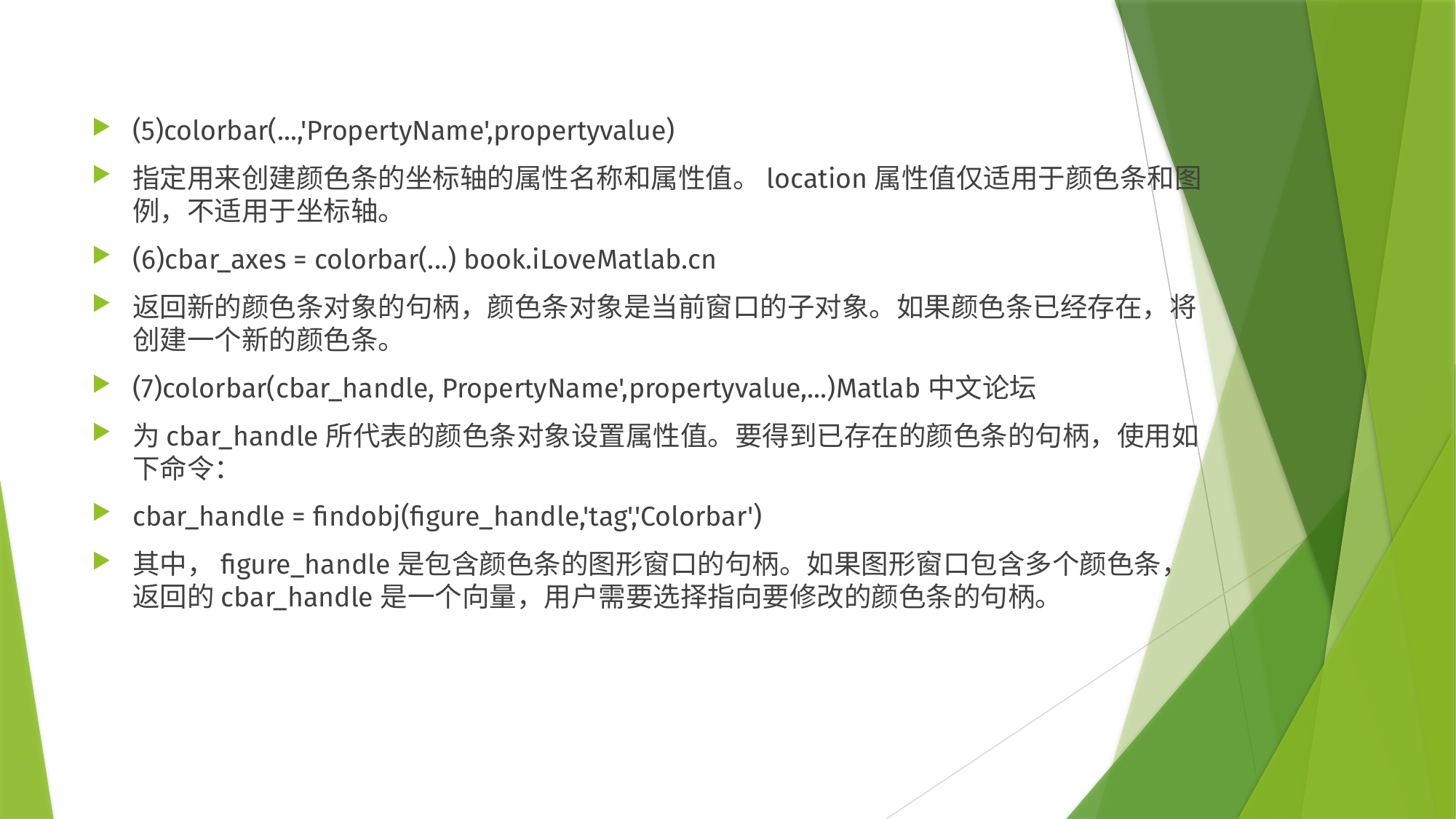

(5)colorbar(...,'PropertyName',propertyvalue)
指定用来创建颜色条的坐标轴的属性名称和属性值。location属性值仅适用于颜色条和图例，不适用于坐标轴。
(6)cbar_axes = colorbar(...) book.iLoveMatlab.cn
返回新的颜色条对象的句柄，颜色条对象是当前窗口的子对象。如果颜色条已经存在，将创建一个新的颜色条。
(7)colorbar(cbar_handle, PropertyName',propertyvalue,...)Matlab中文论坛
为cbar_handle所代表的颜色条对象设置属性值。要得到已存在的颜色条的句柄，使用如下命令：
cbar_handle = findobj(figure_handle,'tag','Colorbar')
其中，figure_handle是包含颜色条的图形窗口的句柄。如果图形窗口包含多个颜色条，返回的cbar_handle是一个向量，用户需要选择指向要修改的颜色条的句柄。